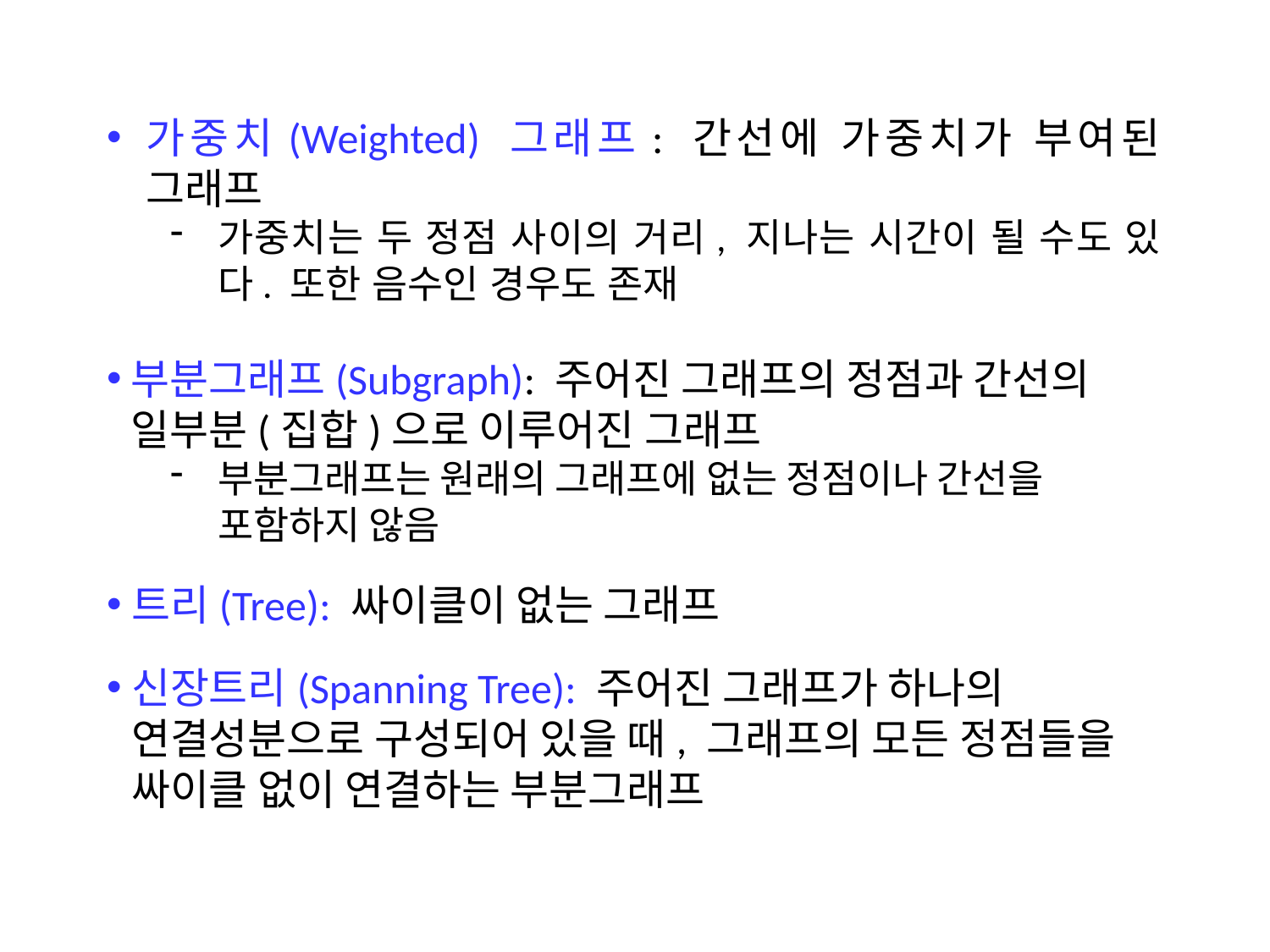

가중치(Weighted) 그래프: 간선에 가중치가 부여된 그래프
가중치는 두 정점 사이의 거리, 지나는 시간이 될 수도 있다. 또한 음수인 경우도 존재

부분그래프(Subgraph): 주어진 그래프의 정점과 간선의 일부분(집합)으로 이루어진 그래프
부분그래프는 원래의 그래프에 없는 정점이나 간선을 포함하지 않음
트리(Tree): 싸이클이 없는 그래프
신장트리(Spanning Tree): 주어진 그래프가 하나의 연결성분으로 구성되어 있을 때, 그래프의 모든 정점들을 싸이클 없이 연결하는 부분그래프